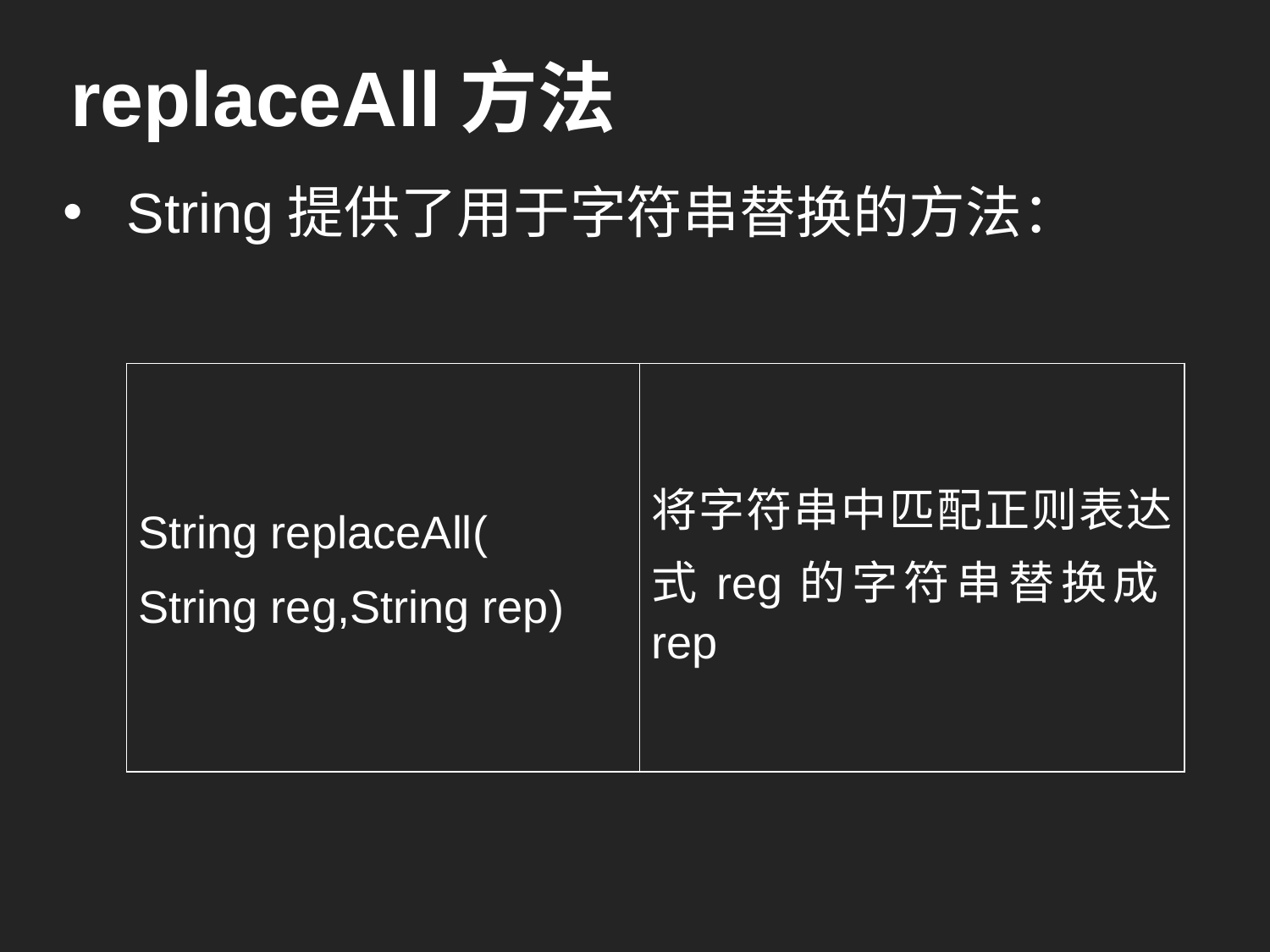

# replaceAll方法
String提供了用于字符串替换的方法：
| String replaceAll( String reg,String rep) | 将字符串中匹配正则表达式reg的字符串替换成rep |
| --- | --- |